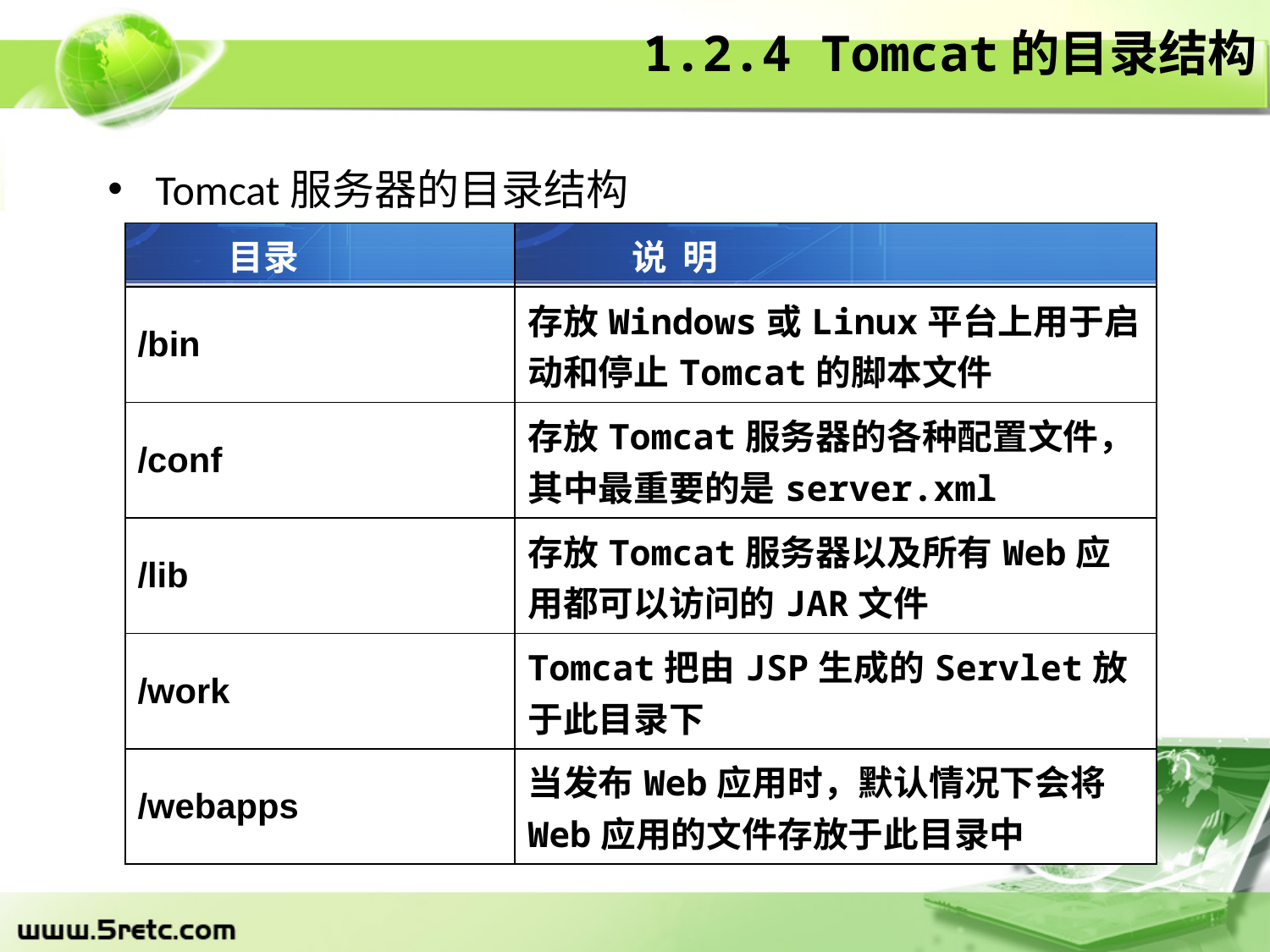

# 1.2.4 Tomcat的目录结构
Tomcat服务器的目录结构

| 目录 | 说 明 |
| --- | --- |
| /bin | 存放Windows或Linux平台上用于启动和停止Tomcat的脚本文件 |
| /conf | 存放Tomcat服务器的各种配置文件，其中最重要的是server.xml |
| /lib | 存放Tomcat服务器以及所有Web应用都可以访问的JAR文件 |
| /work | Tomcat把由JSP生成的Servlet放于此目录下 |
| /webapps | 当发布Web应用时，默认情况下会将Web应用的文件存放于此目录中 |